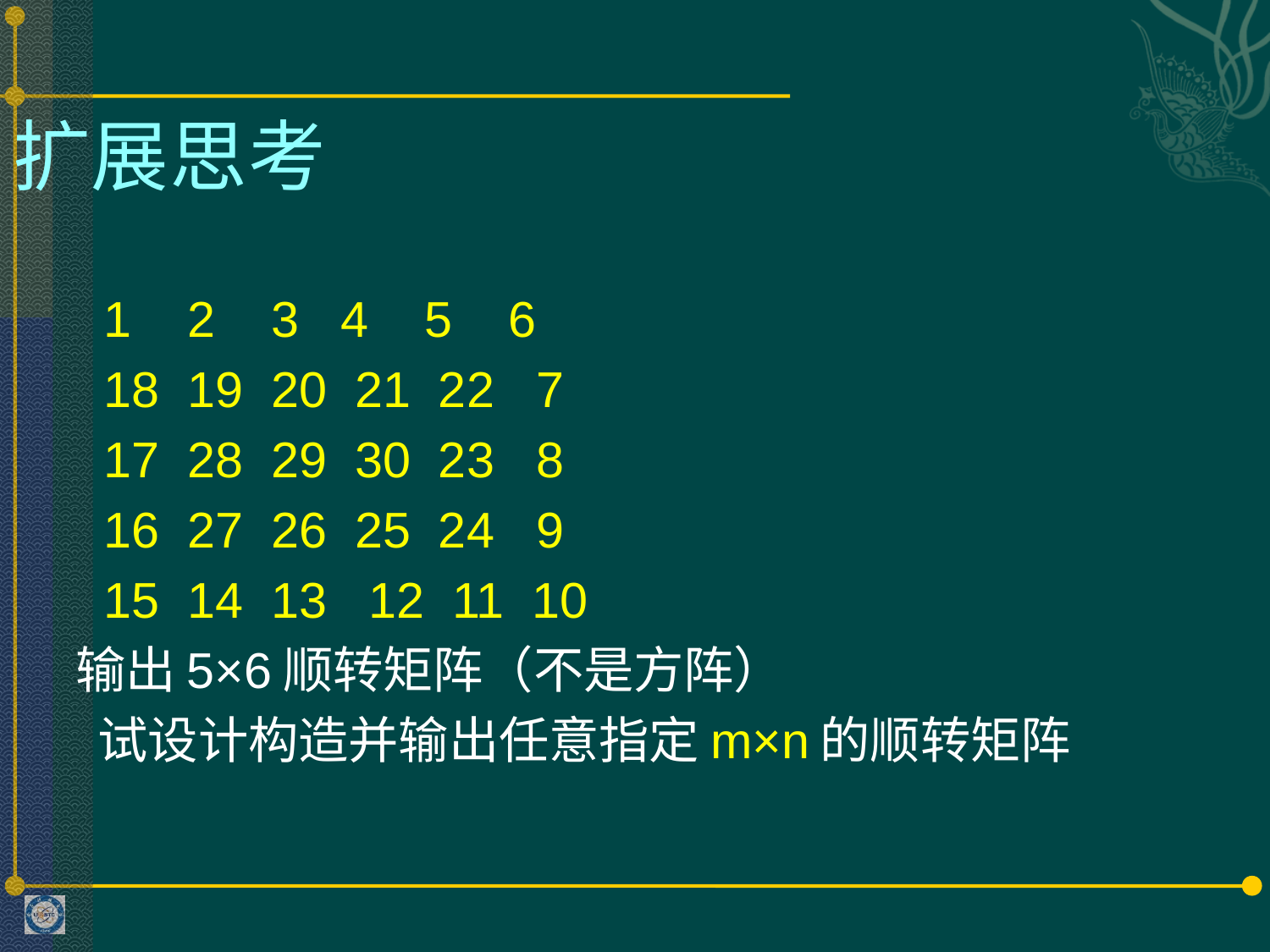

# 扩展思考
  1    2    3   4    5    6
  18  19  20  21  22   7
  17  28  29  30  23   8
  16  27  26  25  24   9
  15  14  13   12  11  10
输出5×6顺转矩阵（不是方阵）
 试设计构造并输出任意指定m×n的顺转矩阵